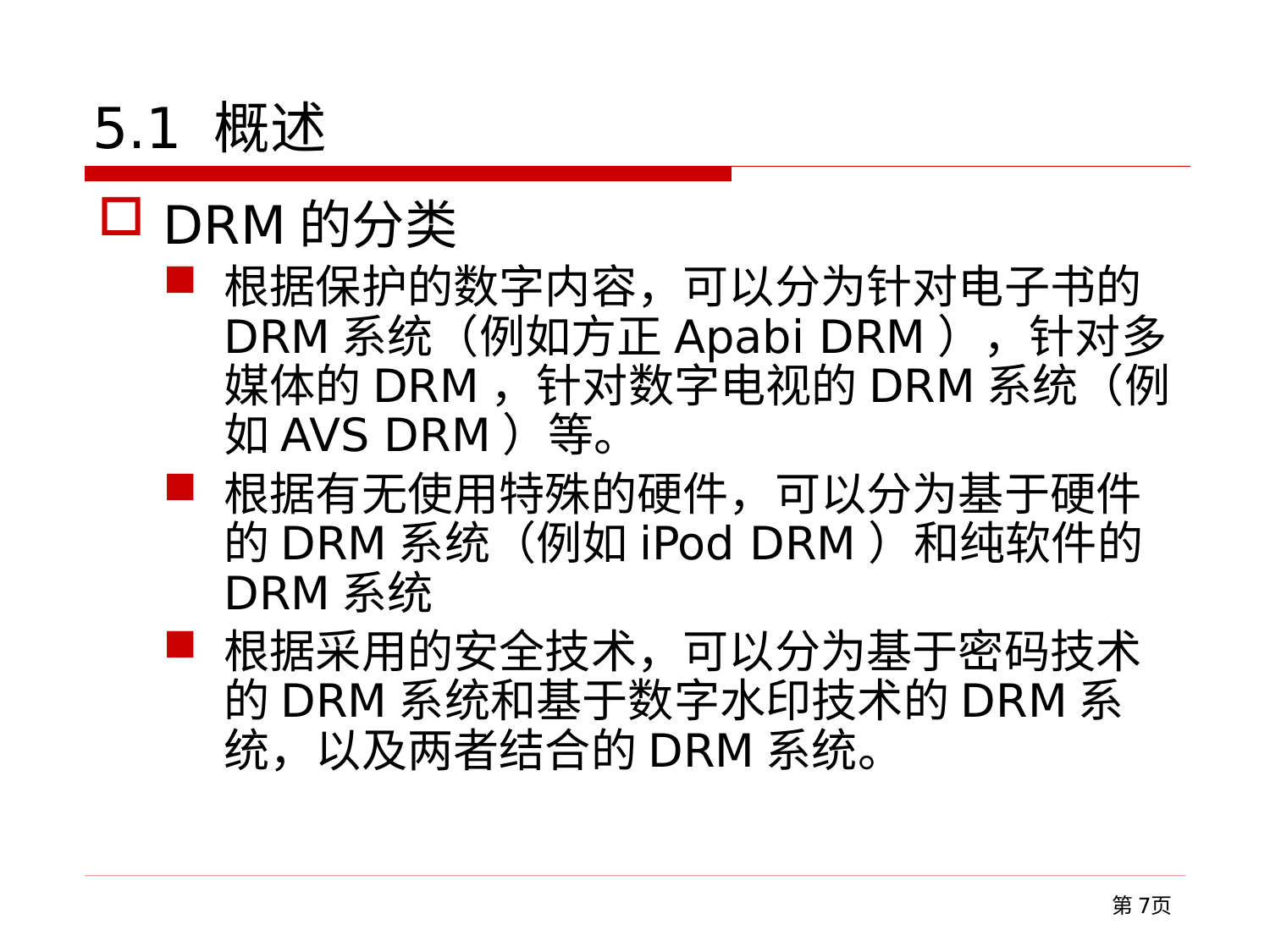

# 5.1 概述
DRM的分类
根据保护的数字内容，可以分为针对电子书的DRM系统（例如方正Apabi DRM），针对多媒体的DRM，针对数字电视的DRM系统（例如AVS DRM）等。
根据有无使用特殊的硬件，可以分为基于硬件的DRM系统（例如iPod DRM）和纯软件的DRM系统
根据采用的安全技术，可以分为基于密码技术的DRM系统和基于数字水印技术的DRM系统，以及两者结合的DRM系统。
7